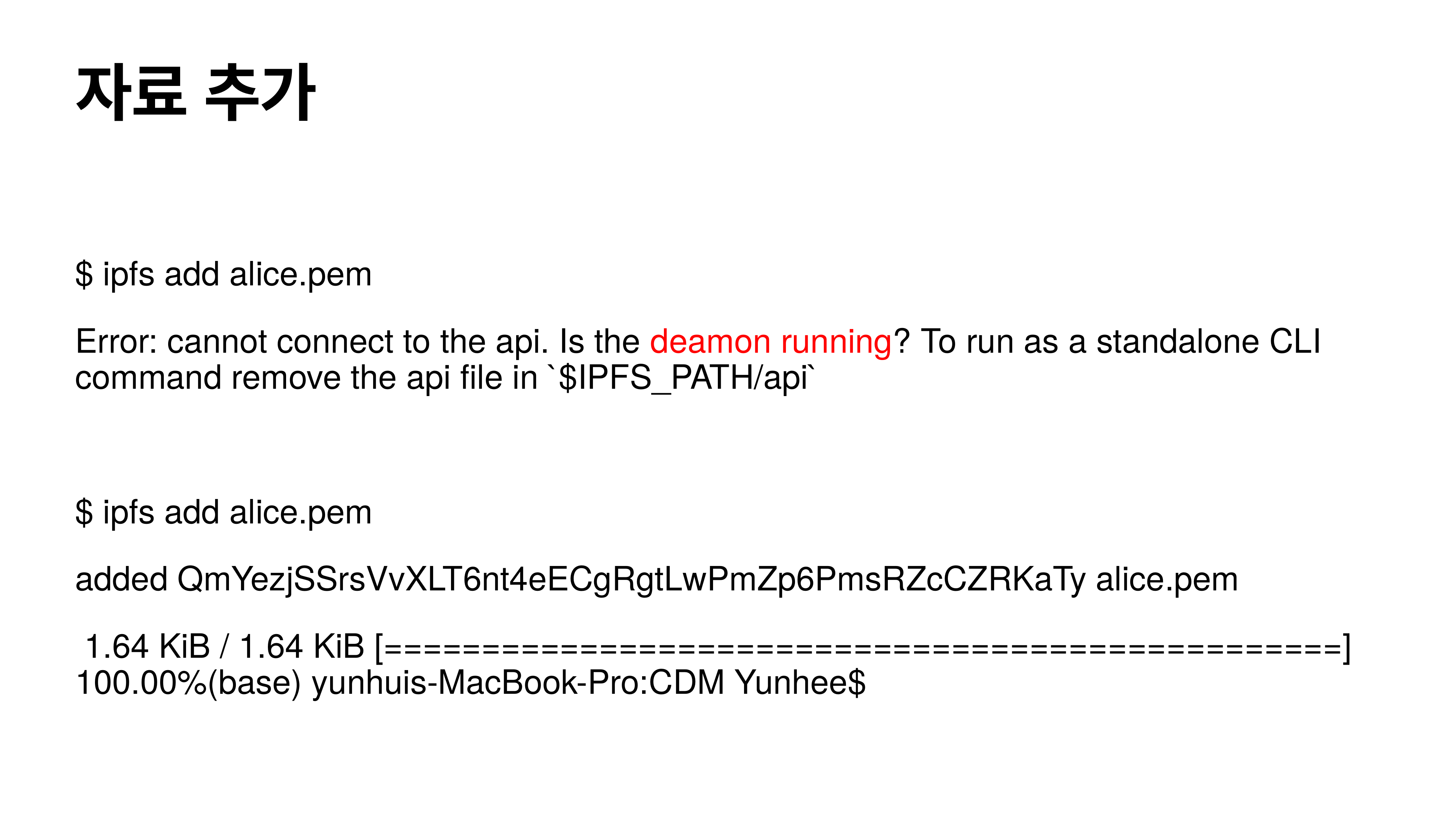

# 자료 추가

$ ipfs add alice.pem
Error: cannot connect to the api. Is the deamon running? To run as a standalone CLI command remove the api file in `$IPFS_PATH/api`

$ ipfs add alice.pem
added QmYezjSSrsVvXLT6nt4eECgRgtLwPmZp6PmsRZcCZRKaTy alice.pem
 1.64 KiB / 1.64 KiB [=================================================] 100.00%(base) yunhuis-MacBook-Pro:CDM Yunhee$